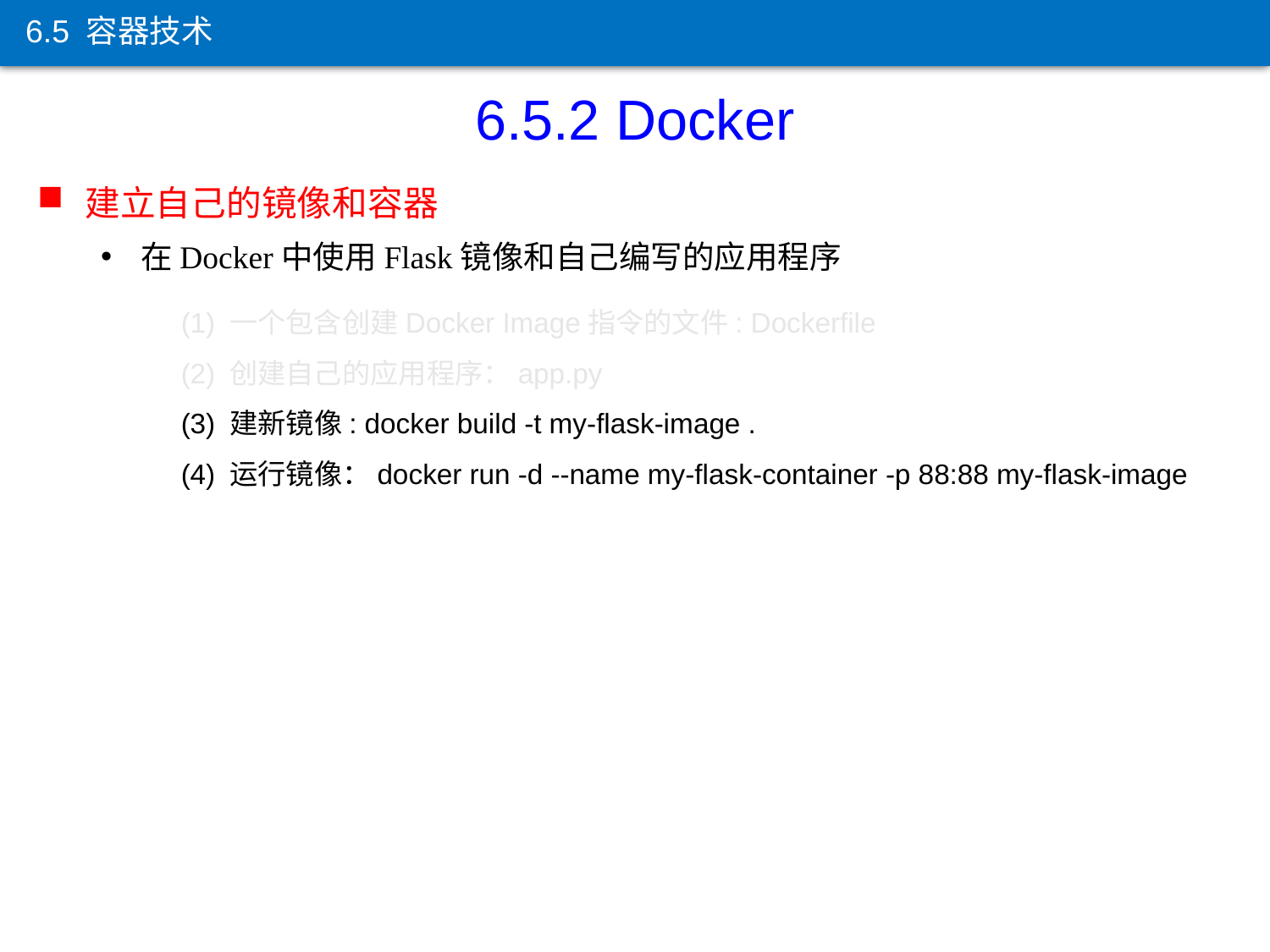

6.5 容器技术
6.5.2 Docker

建立自己的镜像和容器
在Docker中使用Flask镜像和自己编写的应用程序
(1) 一个包含创建Docker Image指令的文件: Dockerfile
(2) 创建自己的应用程序：app.py
(3) 建新镜像: docker build -t my-flask-image .
(4) 运行镜像：docker run -d --name my-flask-container -p 88:88 my-flask-image
51